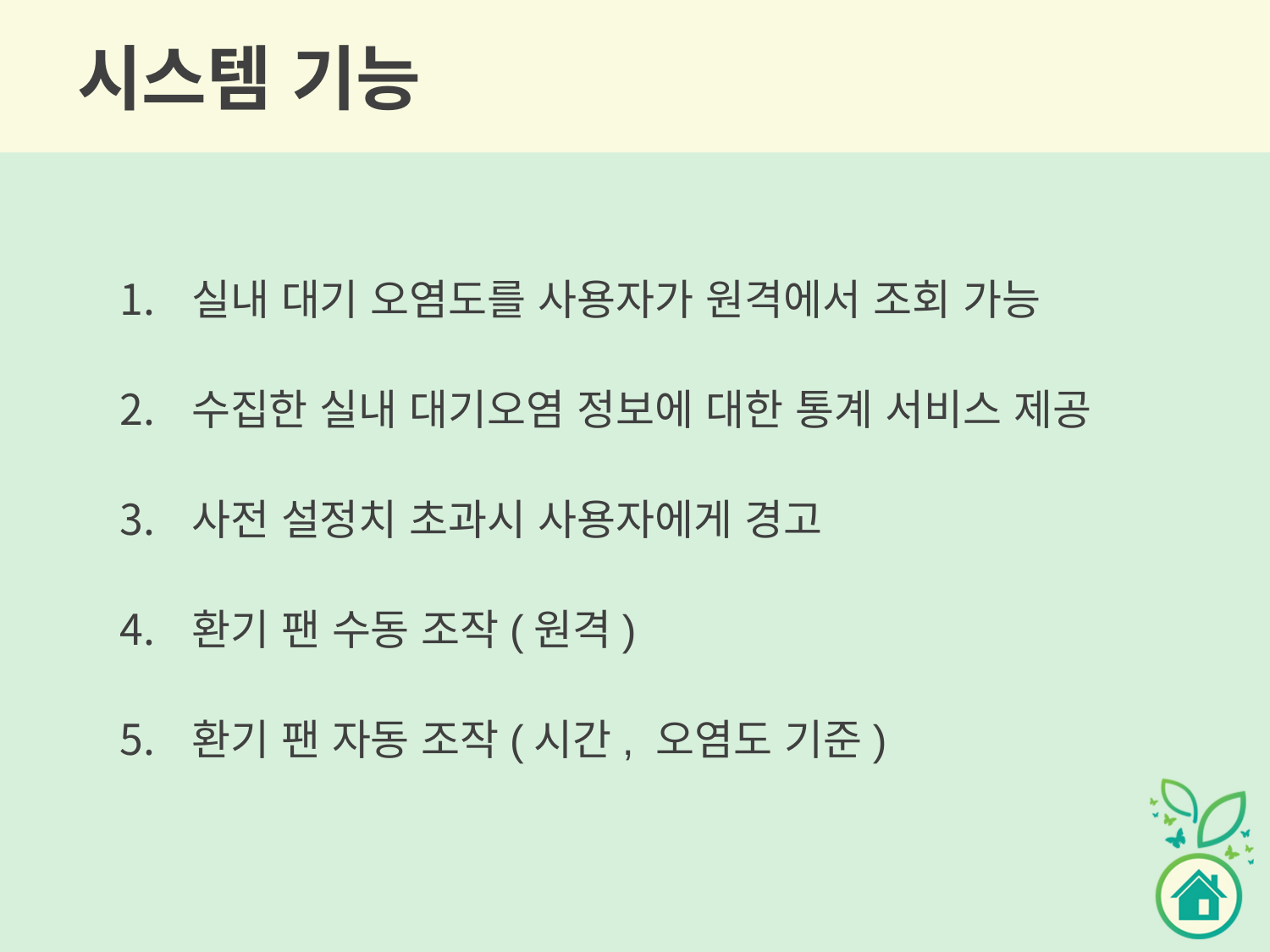

# 시스템 기능
실내 대기 오염도를 사용자가 원격에서 조회 가능
수집한 실내 대기오염 정보에 대한 통계 서비스 제공
사전 설정치 초과시 사용자에게 경고
환기 팬 수동 조작(원격)
환기 팬 자동 조작(시간, 오염도 기준)